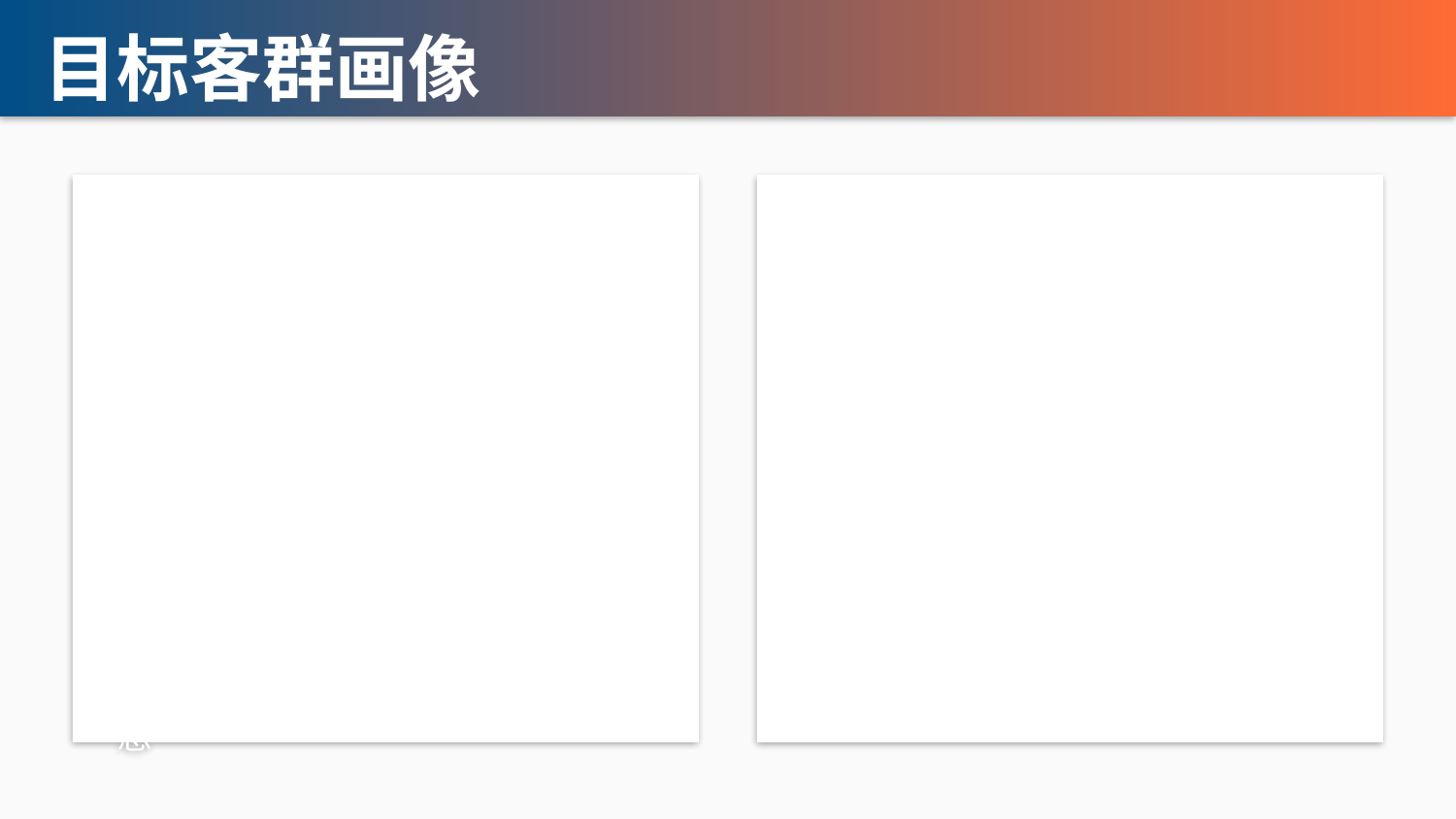

目标客群画像

🎯 核心人群 (60%)
• 年龄: 25-40岁都市白领
• 特征: 追求品质生活,注重健康养生
• 行为: 社交媒体活跃,愿意为体验买单
• 痛点: 午餐选择单一,缺乏仪式感

🎯 次级人群 (40%)
• 年龄: 18-25岁Z世代学生
• 特征: 喜欢新鲜体验,追求性价比
• 行为: 拍照分享达人,KOL影响力强
• 痛点: 想要尝鲜但担心踩雷